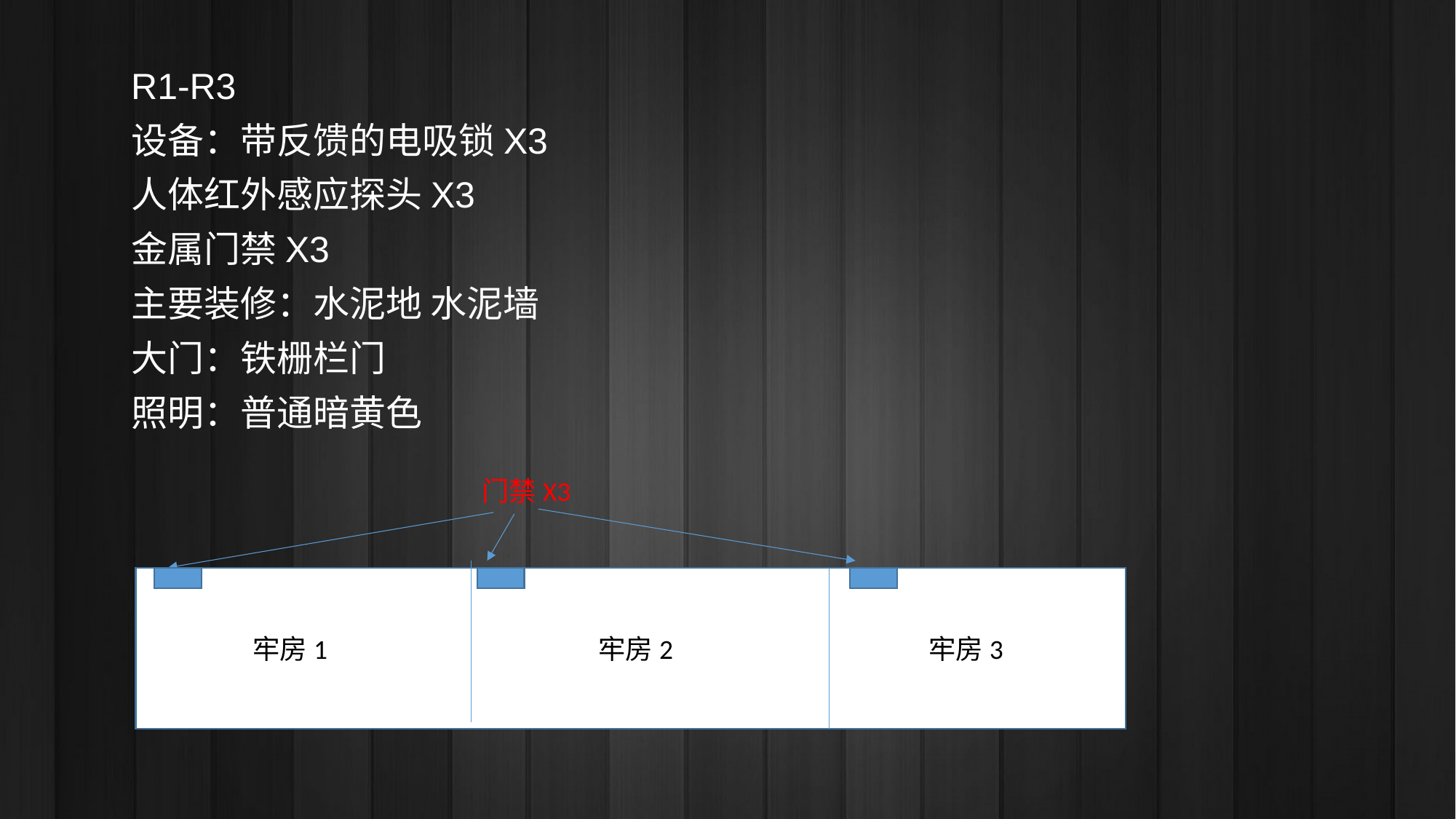

R1-R3
设备：带反馈的电吸锁X3
人体红外感应探头X3
金属门禁X3
主要装修：水泥地 水泥墙
大门：铁栅栏门
照明：普通暗黄色
门禁X3

牢房1
牢房3
牢房2